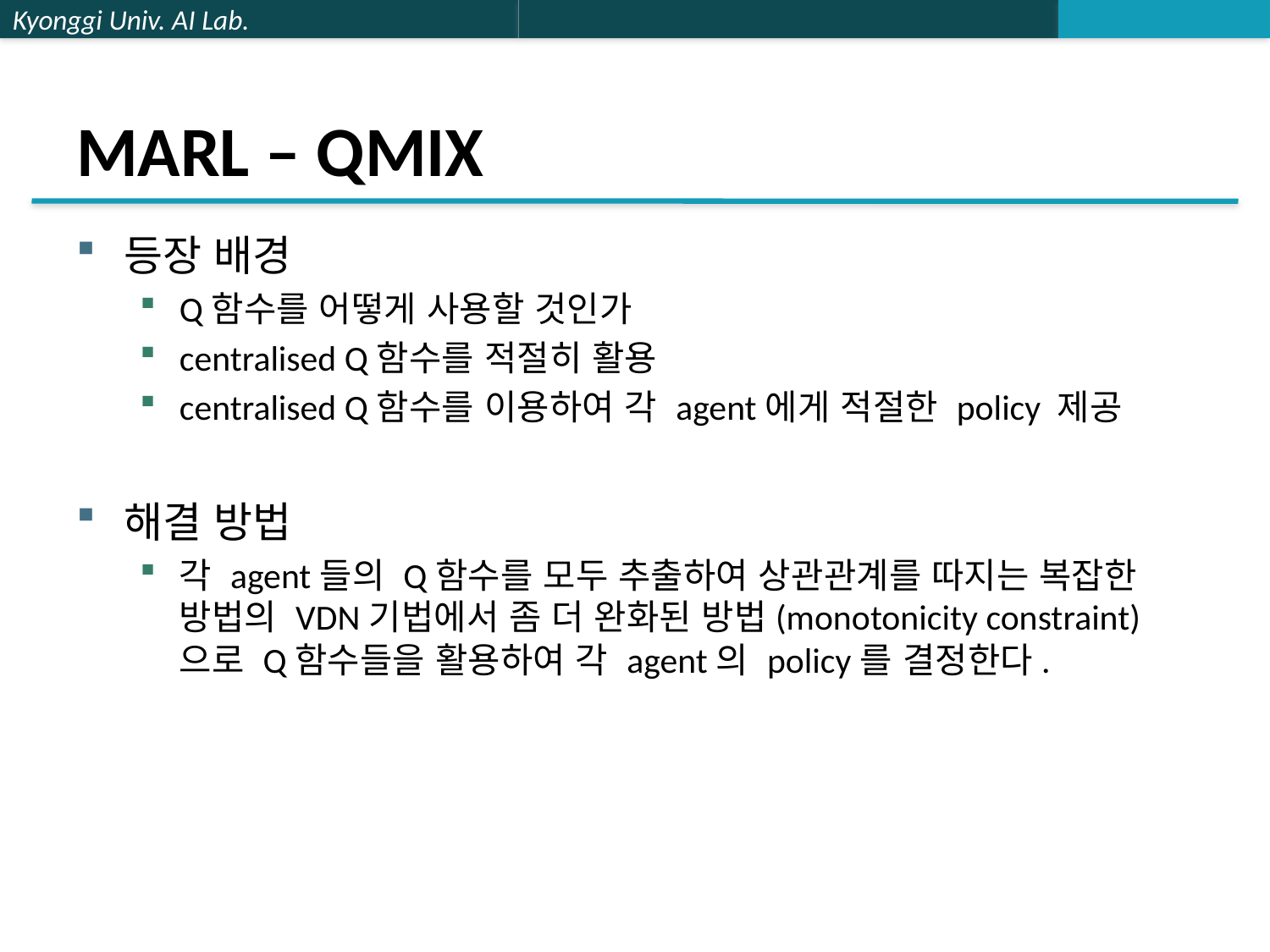

# MARL – QMIX
등장 배경
Q함수를 어떻게 사용할 것인가
centralised Q함수를 적절히 활용
centralised Q함수를 이용하여 각 agent에게 적절한 policy 제공

해결 방법
각 agent들의 Q함수를 모두 추출하여 상관관계를 따지는 복잡한 방법의 VDN기법에서 좀 더 완화된 방법(monotonicity constraint)으로 Q함수들을 활용하여 각 agent의 policy를 결정한다.